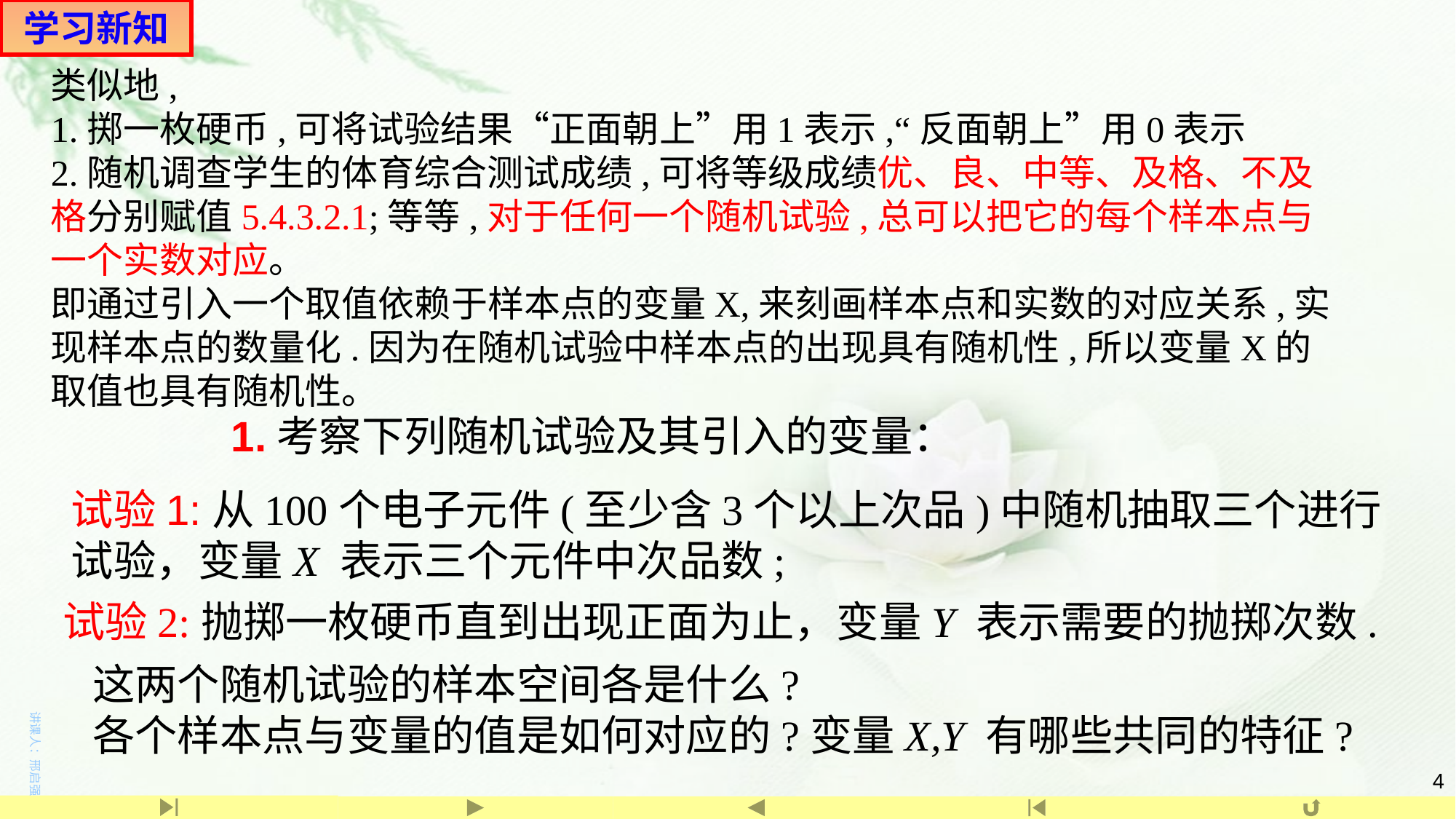

学习新知
类似地,
1.掷一枚硬币,可将试验结果“正面朝上”用1表示,“反面朝上”用0表示
2.随机调查学生的体育综合测试成绩,可将等级成绩优、良、中等、及格、不及格分别赋值5.4.3.2.1;等等,对于任何一个随机试验,总可以把它的每个样本点与一个实数对应。
即通过引入一个取值依赖于样本点的变量X,来刻画样本点和实数的对应关系,实现样本点的数量化.因为在随机试验中样本点的出现具有随机性,所以变量X的取值也具有随机性。
1.考察下列随机试验及其引入的变量：
试验1:从100个电子元件(至少含3个以上次品)中随机抽取三个进行试验，变量X 表示三个元件中次品数;
试验2:抛掷一枚硬币直到出现正面为止，变量Y 表示需要的抛掷次数.
这两个随机试验的样本空间各是什么?
各个样本点与变量的值是如何对应的?变量X,Y 有哪些共同的特征?